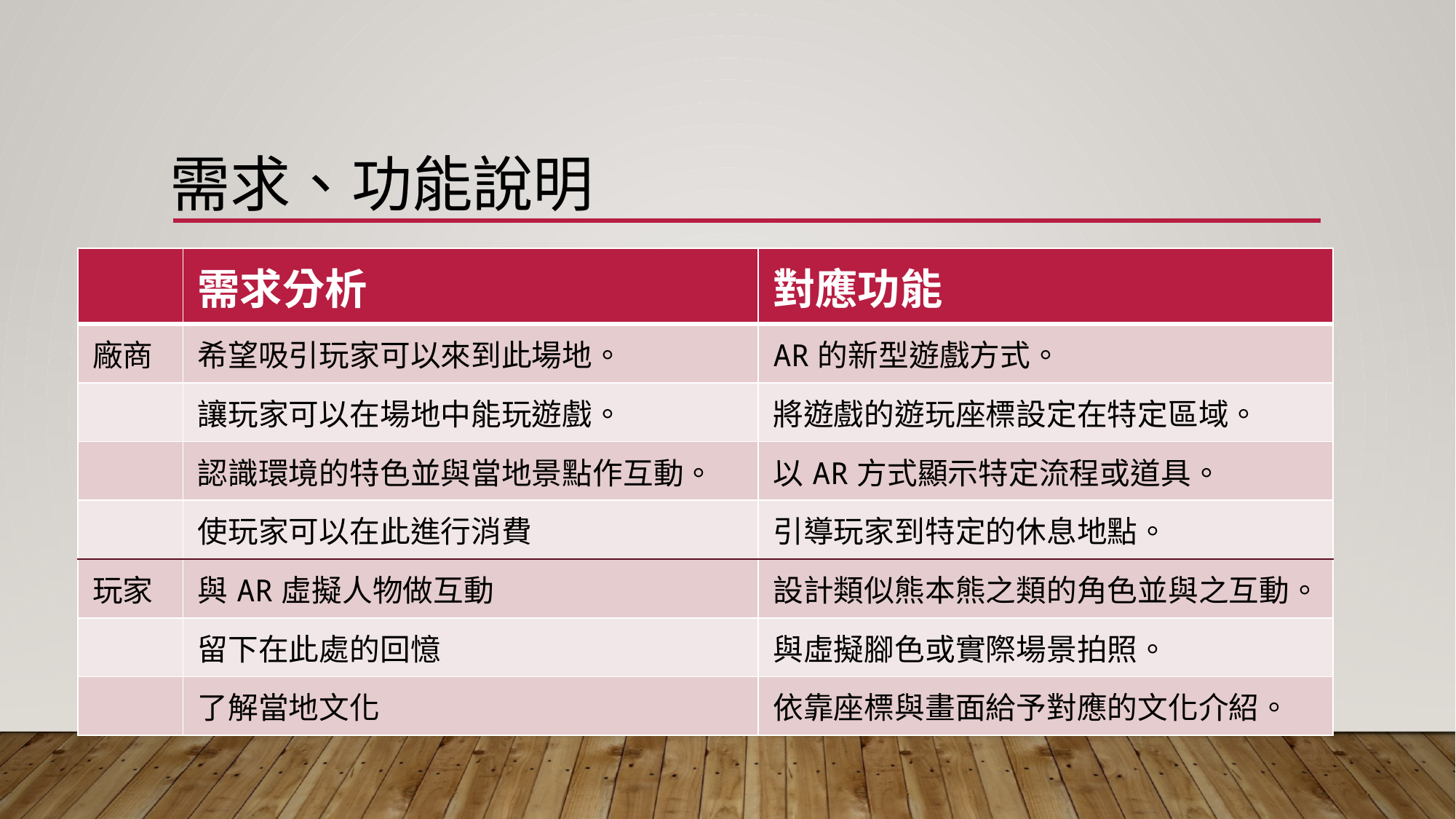

# 需求、功能說明

|  | 需求分析 | 對應功能 |
| --- | --- | --- |
| 廠商 | 希望吸引玩家可以來到此場地。 | AR的新型遊戲方式。 |
|  | 讓玩家可以在場地中能玩遊戲。 | 將遊戲的遊玩座標設定在特定區域。 |
|  | 認識環境的特色並與當地景點作互動。 | 以AR方式顯示特定流程或道具。 |
|  | 使玩家可以在此進行消費 | 引導玩家到特定的休息地點。 |
| 玩家 | 與AR虛擬人物做互動 | 設計類似熊本熊之類的角色並與之互動。 |
|  | 留下在此處的回憶 | 與虛擬腳色或實際場景拍照。 |
|  | 了解當地文化 | 依靠座標與畫面給予對應的文化介紹。 |